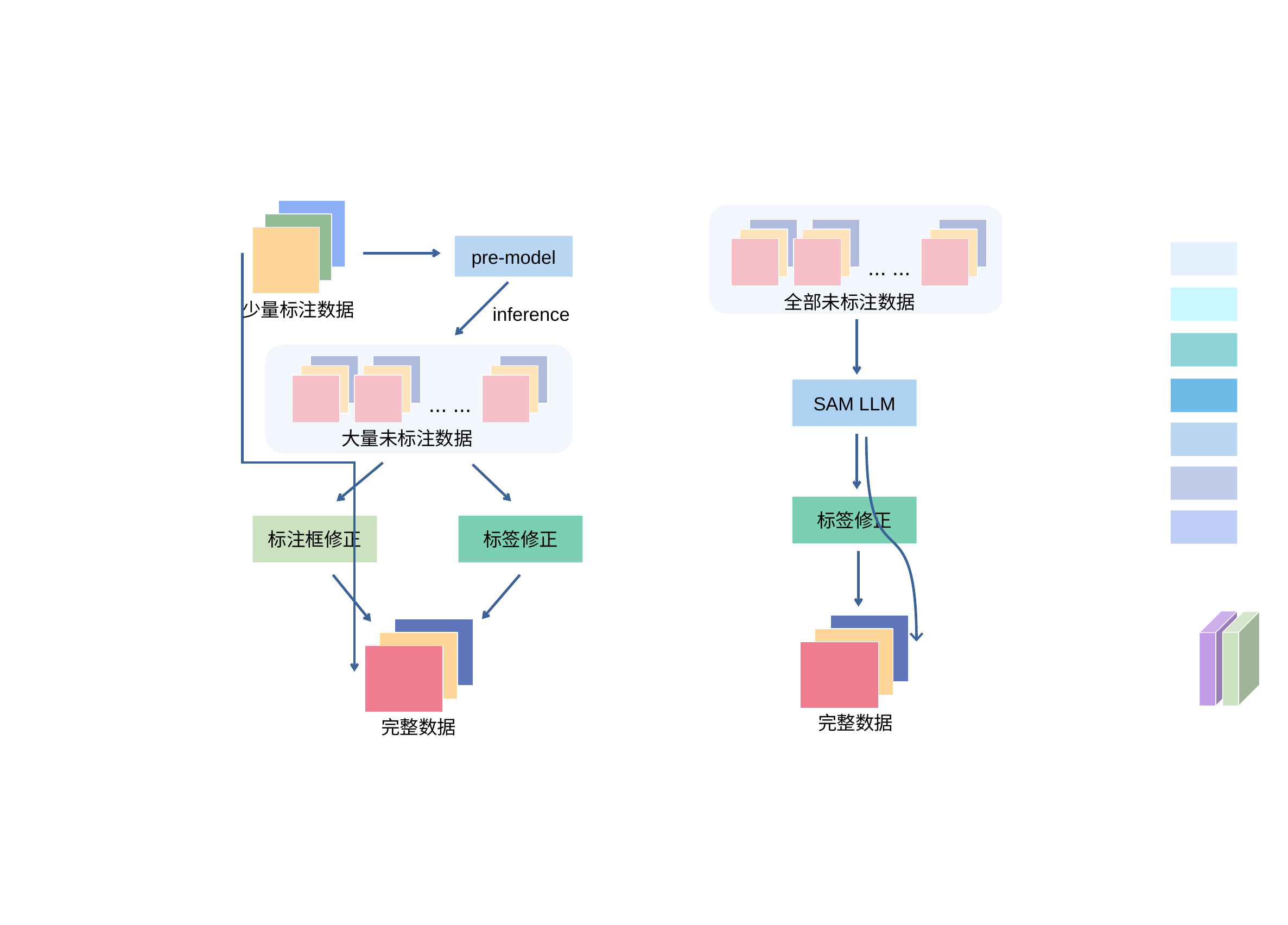

NxN
NxN

pre-model

... ...
全部未标注数据

少量标注数据
inference

SAM LLM
... ...

大量未标注数据

标签修正

标注框修正
标签修正

NxN
NxN

NxN
NxN

NxN
NxN

完整数据
完整数据